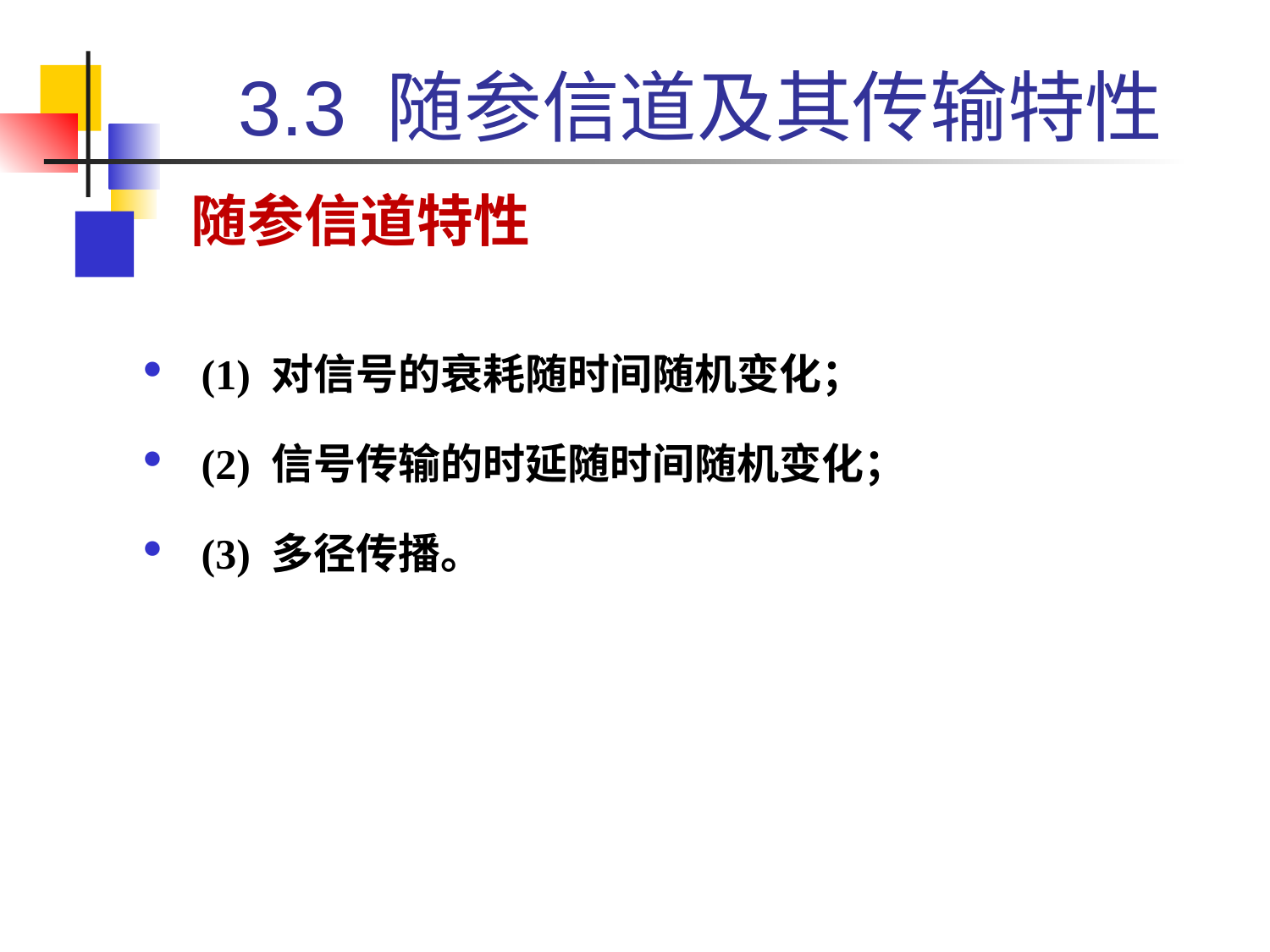

# 3.3 随参信道及其传输特性
随参信道特性
 (1) 对信号的衰耗随时间随机变化；
 (2) 信号传输的时延随时间随机变化；
 (3) 多径传播。